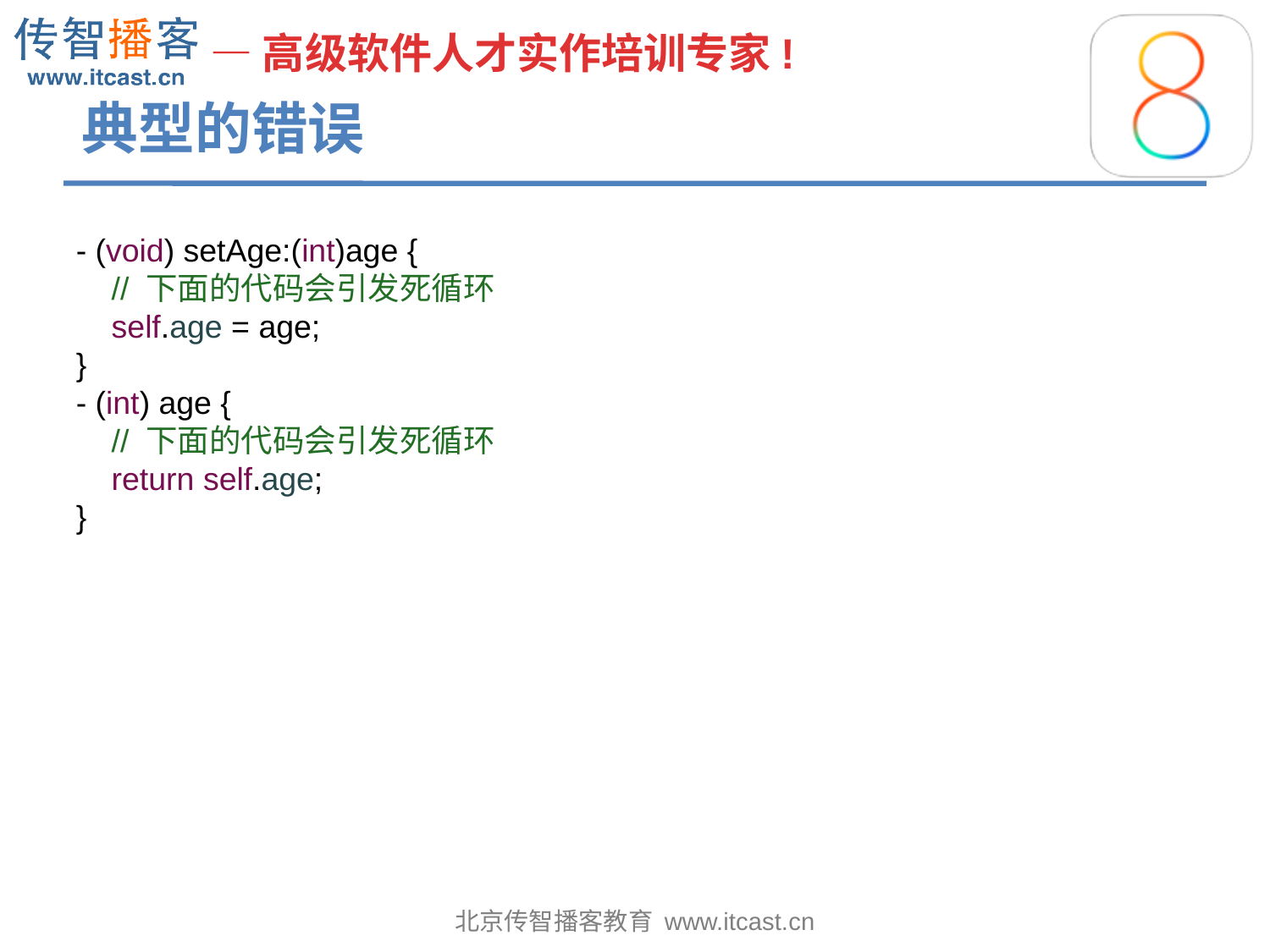

# 典型的错误
- (void) setAge:(int)age {
    // 下面的代码会引发死循环
    self.age = age;
}
- (int) age {
    // 下面的代码会引发死循环
    return self.age;
}